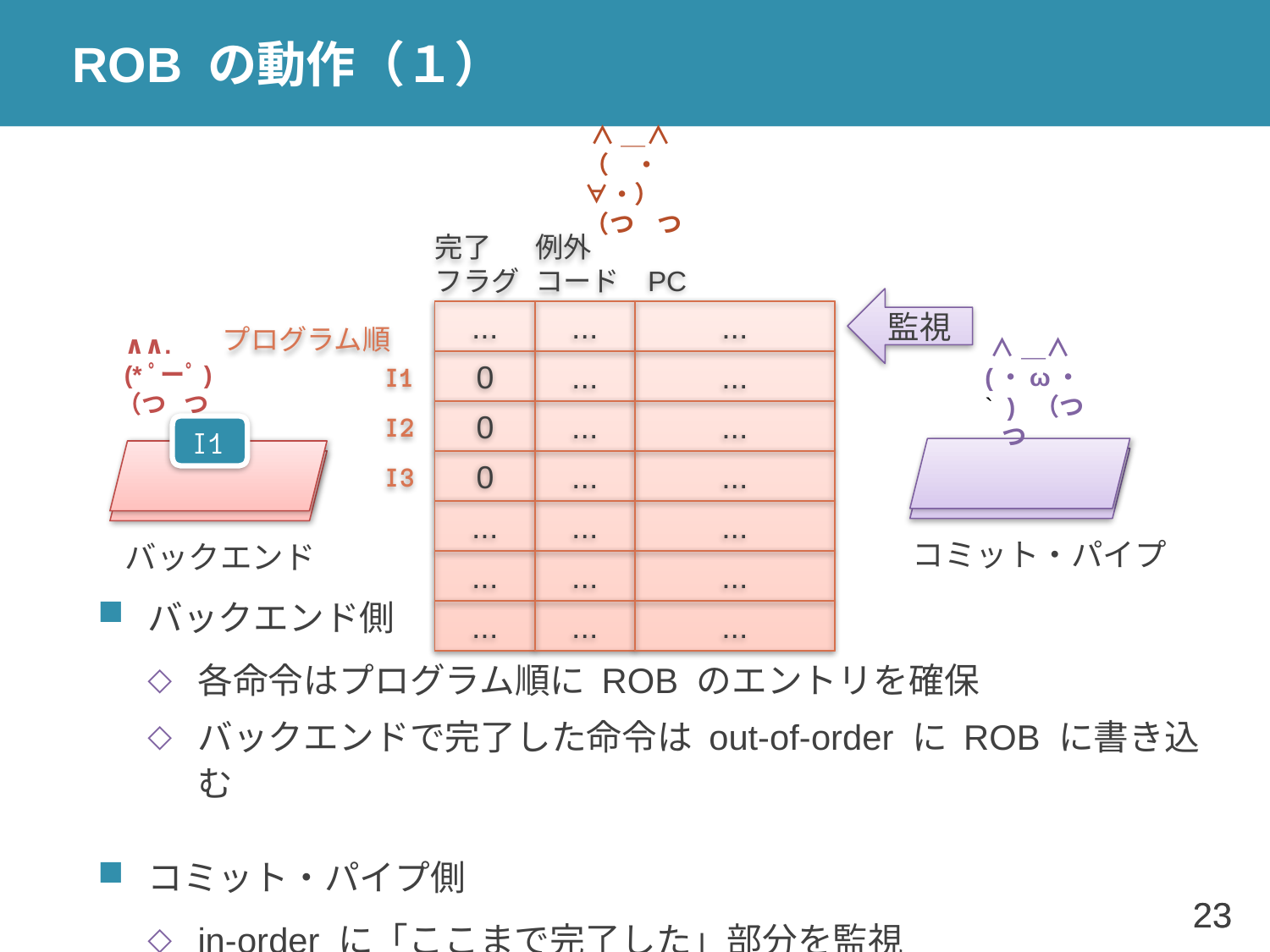

# ROB の動作（１）
 ∧＿∧
（　・∀・）（つ    つ
完了
フラグ
例外
コード
PC
監視

...
...
...
プログラム順
 ∧∧.
 (*ﾟーﾟ)（つ   つ
 ∧＿∧
(・ω・`  )  （つ    つ
I1
0
...
...
I2
0
...
...
I1

I3
0
...
...
...
...
...
コミット・パイプ
バックエンド
...
...
...
...
...
...
バックエンド側
各命令はプログラム順に ROB のエントリを確保
バックエンドで完了した命令は out-of-order に ROB に書き込む
コミット・パイプ側
in-order に「ここまで完了した」部分を監視